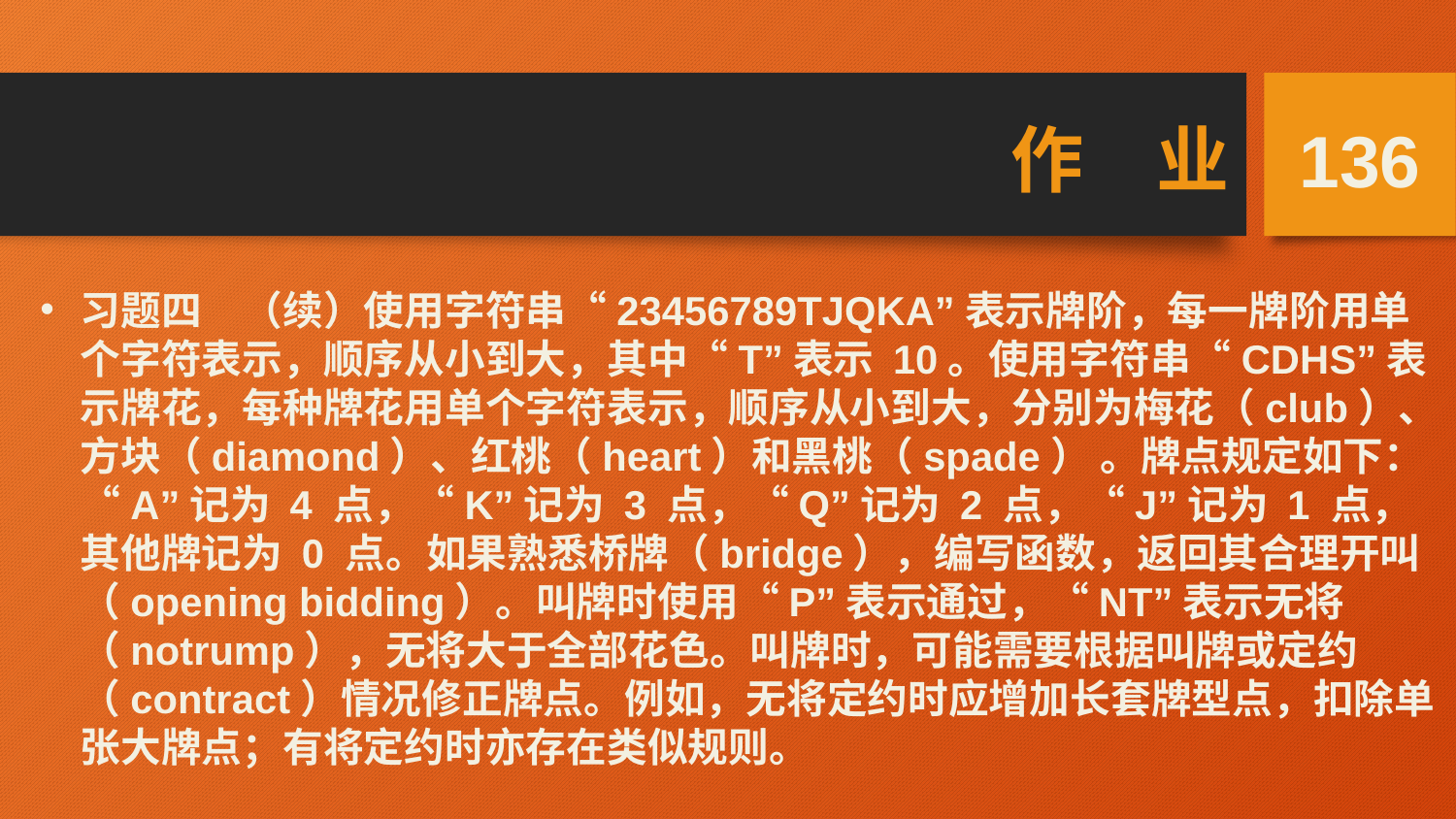

# 作　业
136
习题四　（续）使用字符串“23456789TJQKA”表示牌阶，每一牌阶用单个字符表示，顺序从小到大，其中“T”表示 10。使用字符串“CDHS”表示牌花，每种牌花用单个字符表示，顺序从小到大，分别为梅花（club）、方块（diamond）、红桃（heart）和黑桃（spade） 。牌点规定如下：“A”记为 4 点，“K”记为 3 点，“Q”记为 2 点，“J”记为 1 点，其他牌记为 0 点。如果熟悉桥牌（bridge），编写函数，返回其合理开叫（opening bidding）。叫牌时使用“P”表示通过，“NT”表示无将（notrump），无将大于全部花色。叫牌时，可能需要根据叫牌或定约（contract）情况修正牌点。例如，无将定约时应增加长套牌型点，扣除单张大牌点；有将定约时亦存在类似规则。